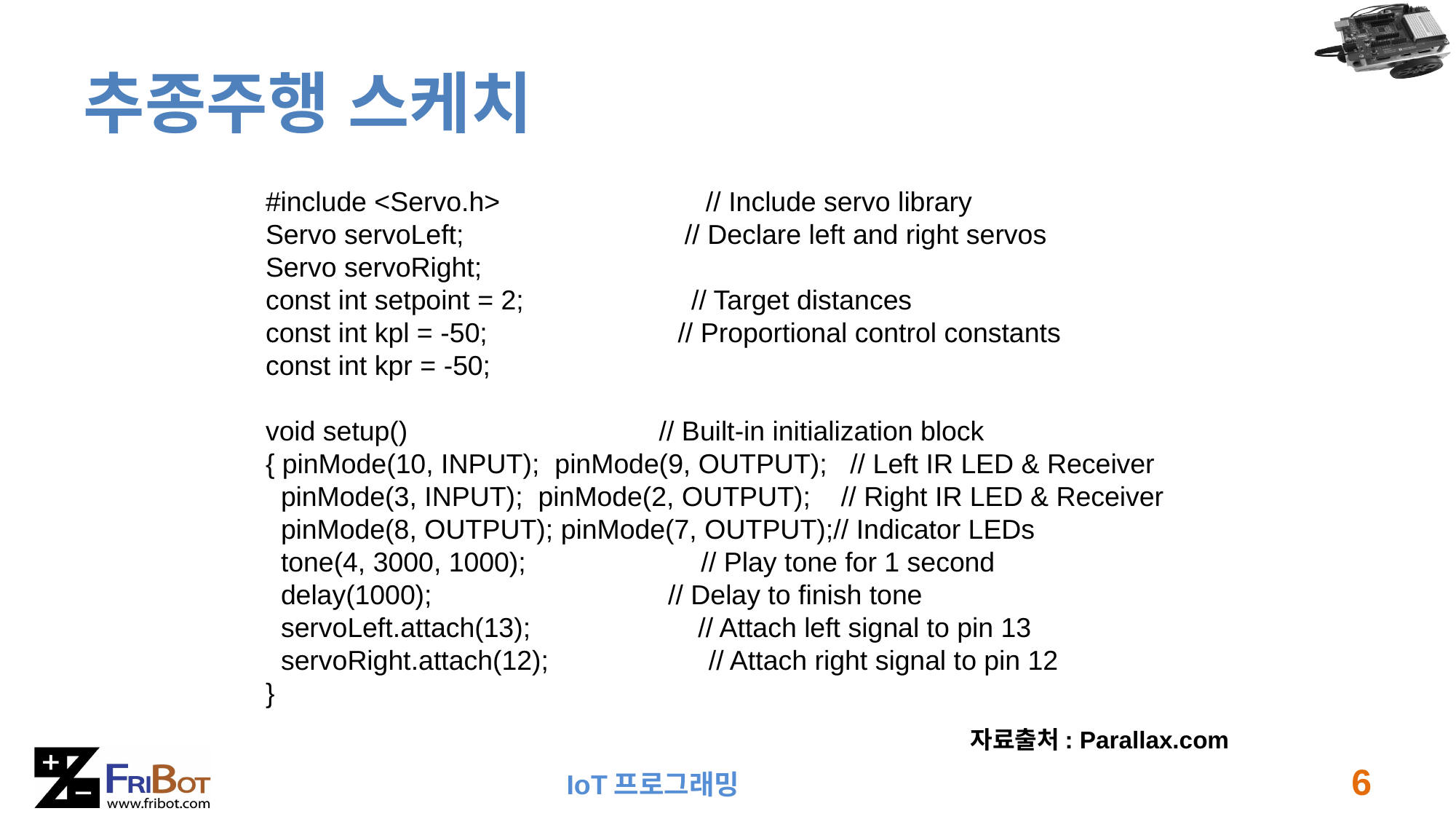

# 추종주행 스케치
#include <Servo.h>                           // Include servo library
Servo servoLeft;                             // Declare left and right servos
Servo servoRight;
const int setpoint = 2;                      // Target distances
const int kpl = -50;                         // Proportional control constants
const int kpr = -50;

void setup()                                 // Built-in initialization block
{ pinMode(10, INPUT);  pinMode(9, OUTPUT);   // Left IR LED & Receiver
  pinMode(3, INPUT);  pinMode(2, OUTPUT);    // Right IR LED & Receiver
  pinMode(8, OUTPUT); pinMode(7, OUTPUT);// Indicator LEDs
  tone(4, 3000, 1000);                       // Play tone for 1 second
  delay(1000);                               // Delay to finish tone
  servoLeft.attach(13);                      // Attach left signal to pin 13
  servoRight.attach(12);                     // Attach right signal to pin 12
}
자료출처: Parallax.com
6